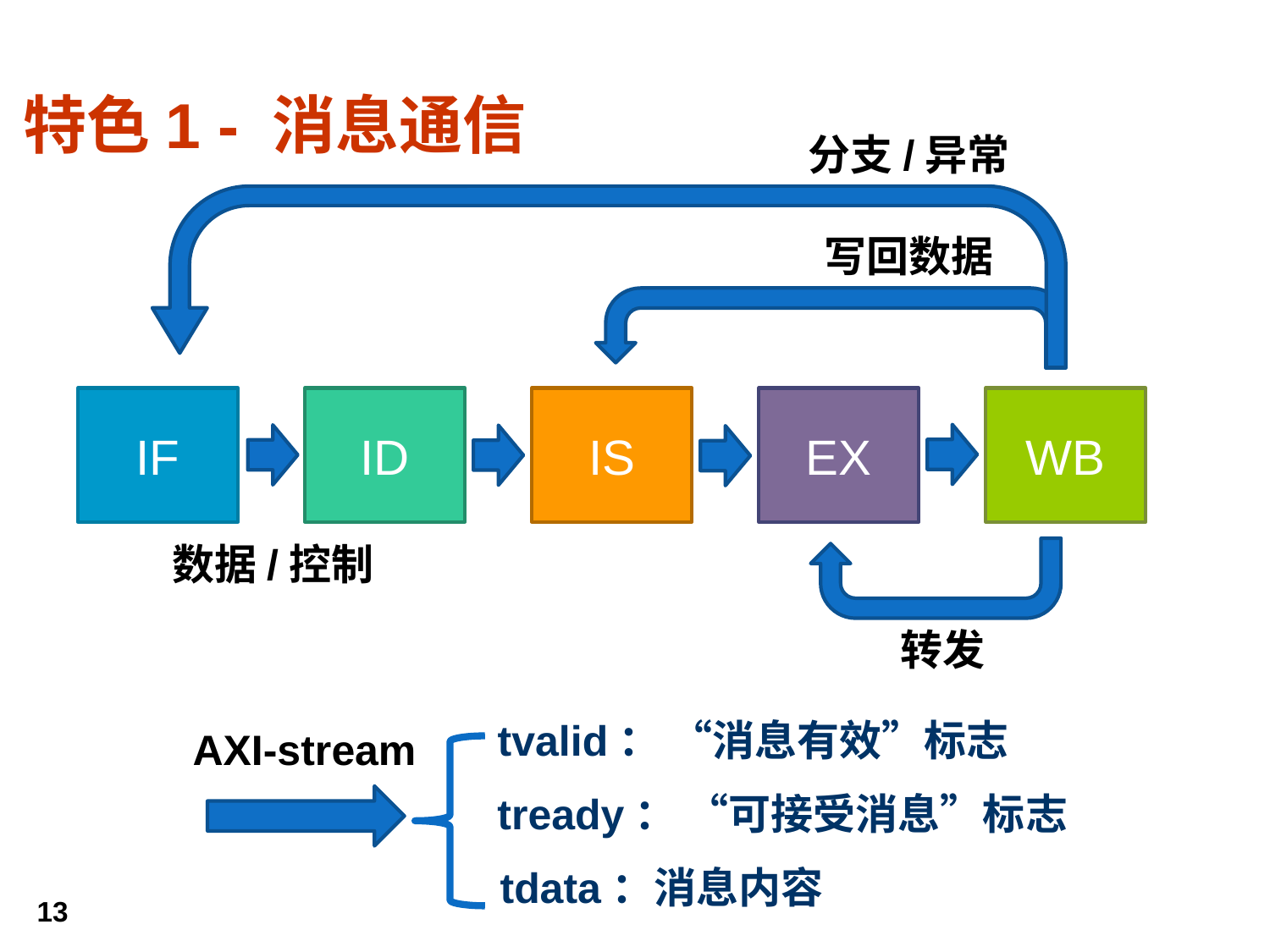

# 特色1 - 消息通信
分支/异常

写回数据

IF
ID
IS
EX
WB

数据/控制

转发
tvalid： “消息有效”标志
AXI-stream

tready： “可接受消息”标志

tdata：消息内容
13